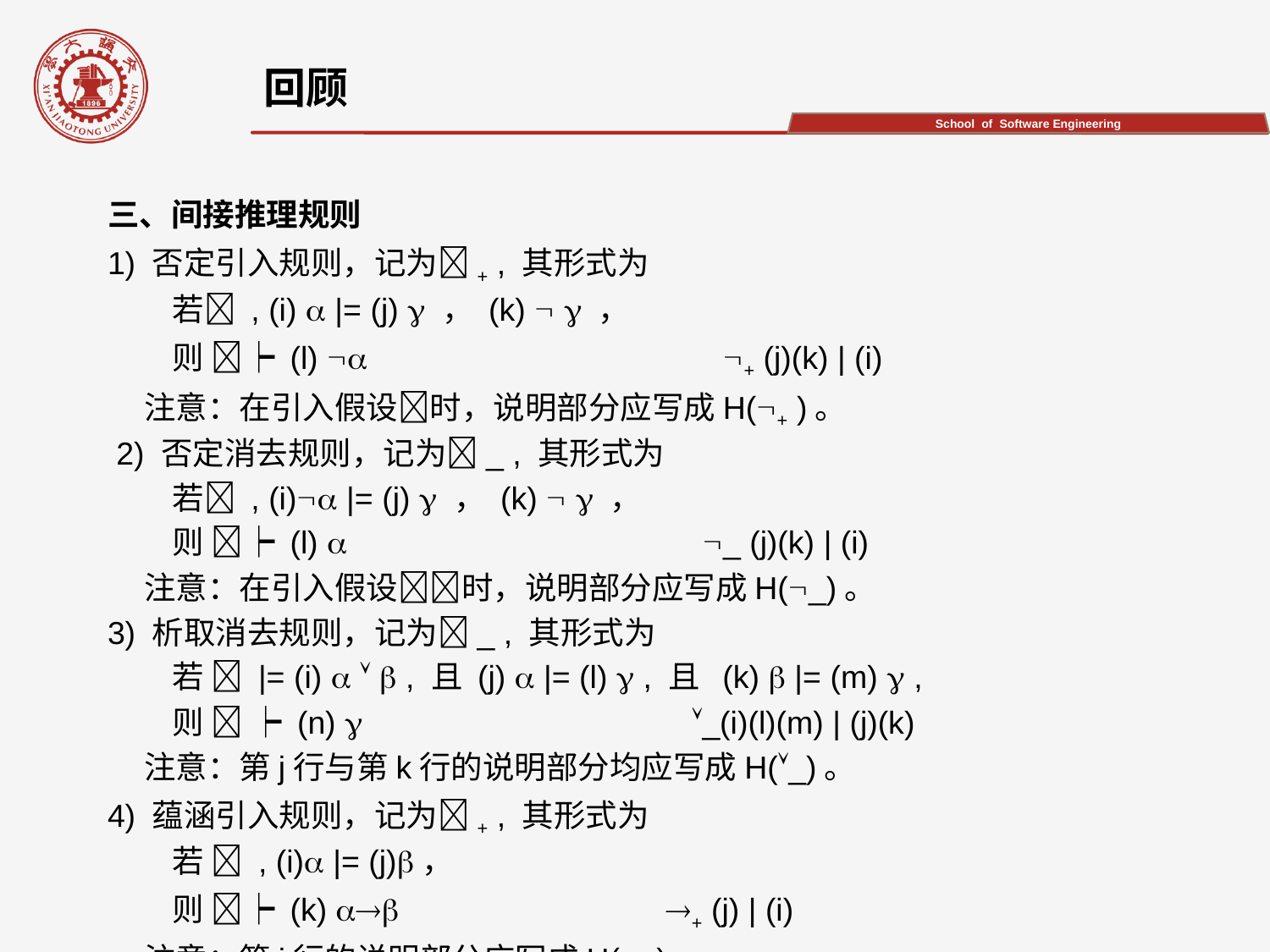

回顾
三、间接推理规则
1) 否定引入规则，记为¬+ , 其形式为
        若Γ , (i) α |= (j) γ ， (k) ¬ γ ，
        则 Γ┝ (l) ¬α                                        ¬+ (j)(k) | (i)
    注意：在引入假设α时，说明部分应写成H(¬+ )。
 2) 否定消去规则，记为¬_ , 其形式为
        若Γ , (i)¬α |= (j) γ ， (k) ¬ γ ，
        则 Γ┝ (l) α                                        ¬_ (j)(k) | (i)
    注意：在引入假设¬α时，说明部分应写成H(¬_)。
3) 析取消去规则，记为∨_ , 其形式为
        若 Γ |= (i) α ∨ β , 且 (j) α |= (l) γ , 且  (k) β |= (m) γ ,
        则 Γ ┝ (n) γ                                     ∨_(i)(l)(m) | (j)(k)
    注意：第j行与第k行的说明部分均应写成H(∨_)。
4) 蕴涵引入规则，记为→+ , 其形式为
        若 Γ , (i)α |= (j)β，
        则 Γ┝ (k) α→β                              →+ (j) | (i)
    注意：第i行的说明部分应写成H(→+)。